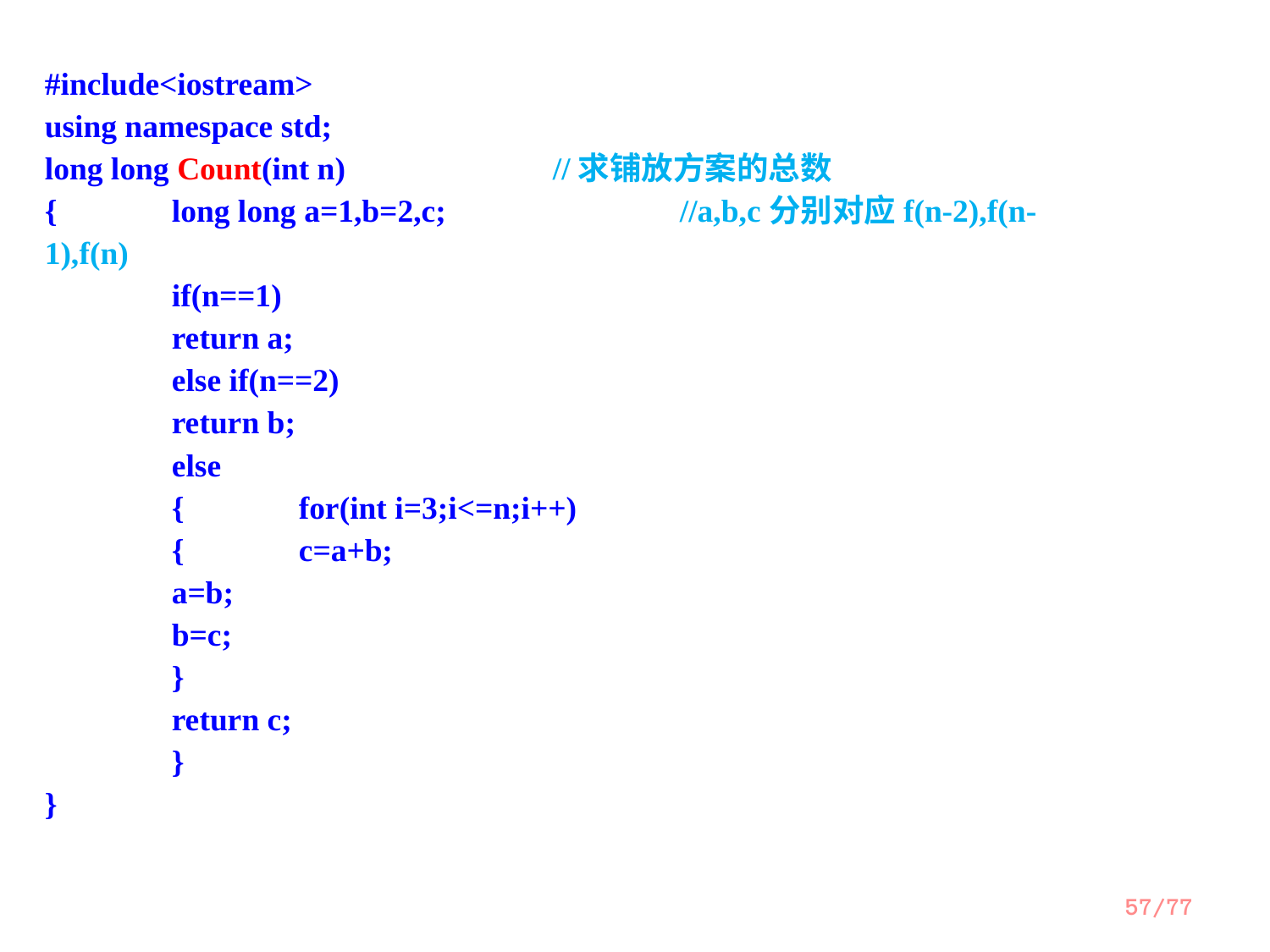

#include<iostream>
using namespace std;
long long Count(int n) 		//求铺放方案的总数
{   	long long a=1,b=2,c;		//a,b,c分别对应f(n-2),f(n-1),f(n)
    	if(n==1)
         	return a;
    	else if(n==2)
         	return b;
    	else
    	{	for(int i=3;i<=n;i++)
         	{	c=a+b;
              	a=b;
              	b=c;
         	}
         	return c;
    	}
}
57/77